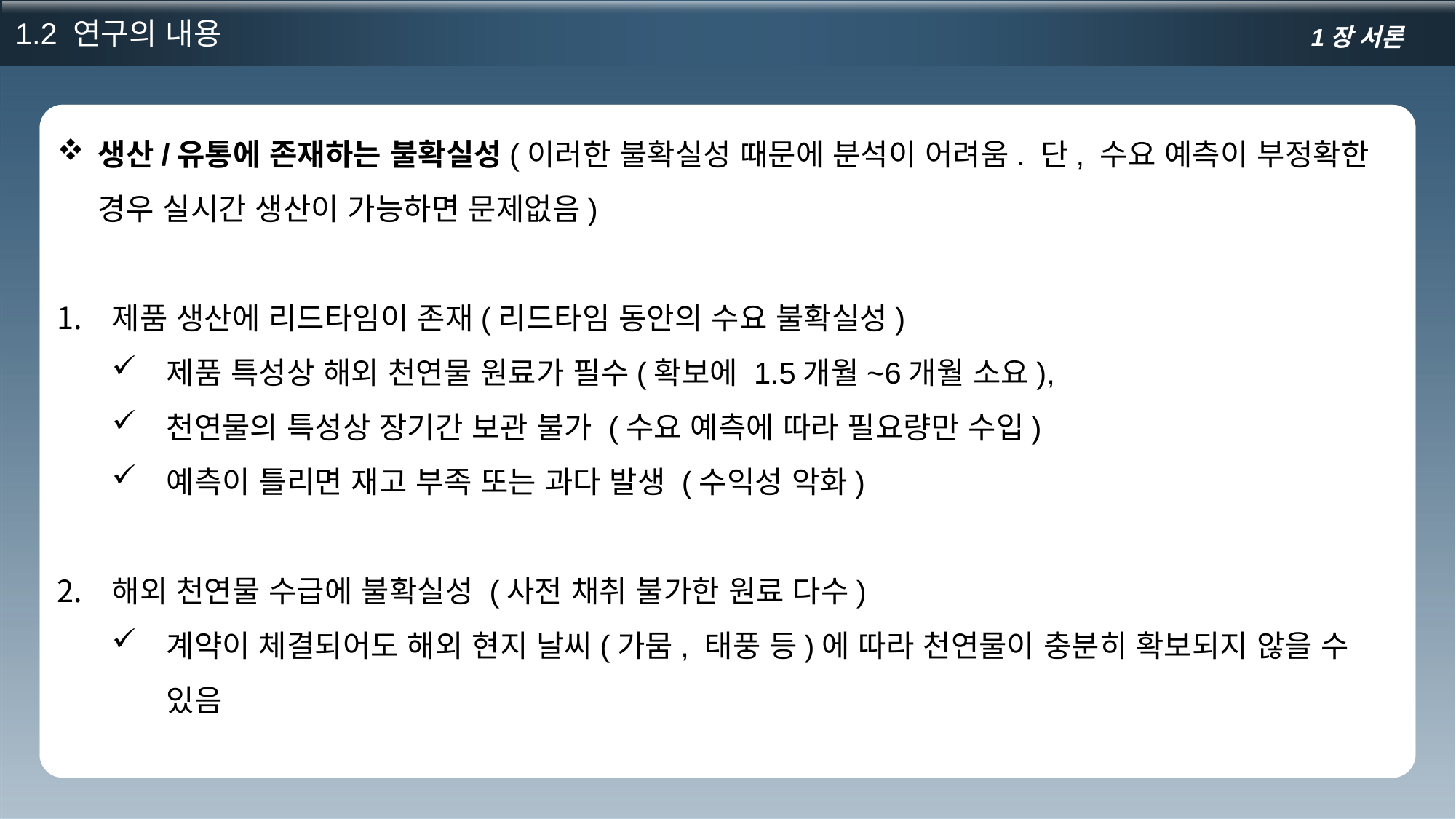

1.2 연구의 내용
1장 서론
생산/유통에 존재하는 불확실성(이러한 불확실성 때문에 분석이 어려움. 단, 수요 예측이 부정확한 경우 실시간 생산이 가능하면 문제없음)

제품 생산에 리드타임이 존재(리드타임 동안의 수요 불확실성)
제품 특성상 해외 천연물 원료가 필수(확보에 1.5개월~6개월 소요),
천연물의 특성상 장기간 보관 불가 (수요 예측에 따라 필요량만 수입)
예측이 틀리면 재고 부족 또는 과다 발생 (수익성 악화)

해외 천연물 수급에 불확실성 (사전 채취 불가한 원료 다수)
계약이 체결되어도 해외 현지 날씨(가뭄, 태풍 등)에 따라 천연물이 충분히 확보되지 않을 수 있음